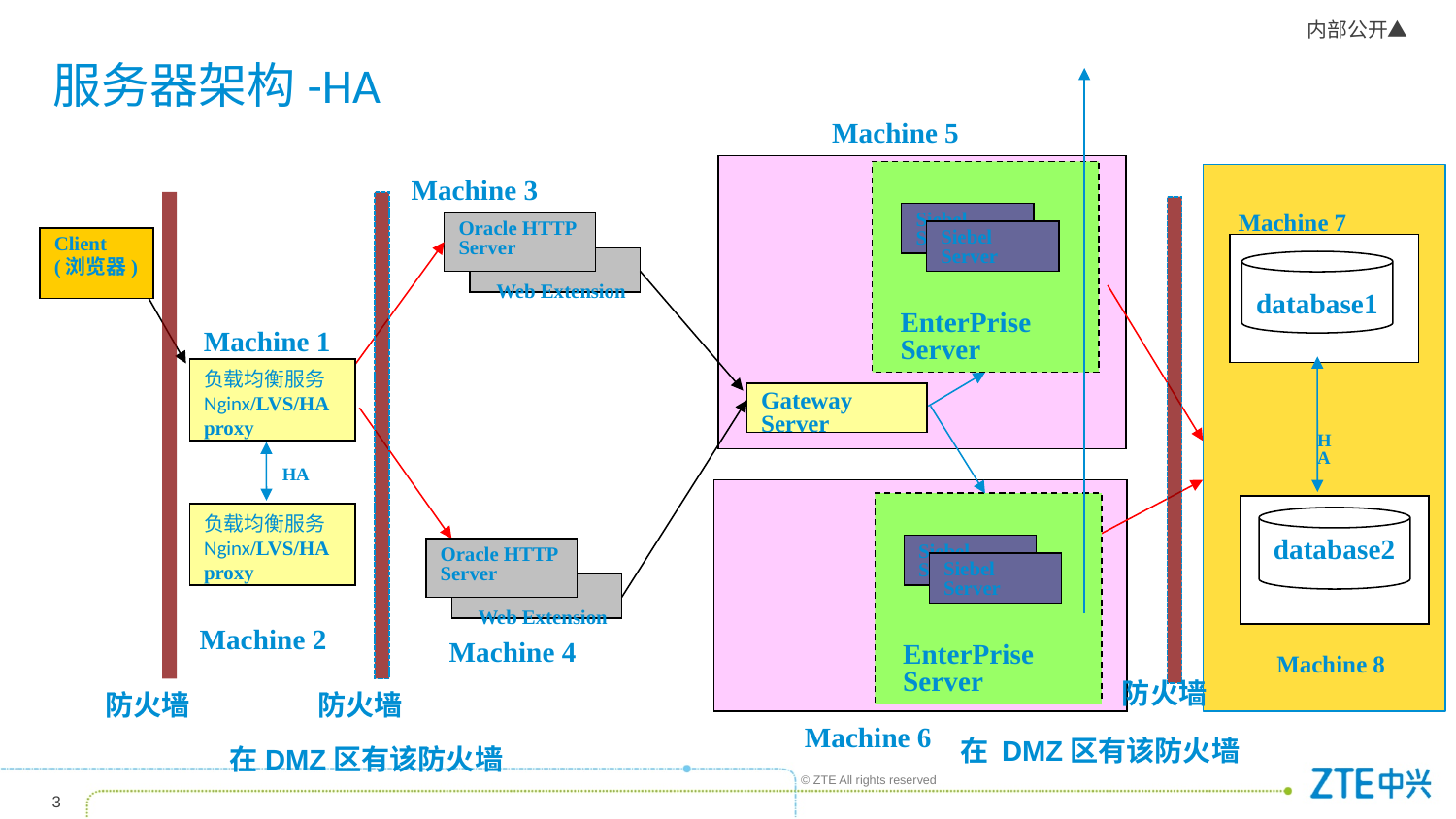

# 服务器架构-HA
Machine 5

Machine 3

防火墙

防火墙

Machine 7
Siebel Server
Oracle HTTP Server

Web Extension
Siebel Server
Client
(浏览器)

database1

EnterPrise Server
Machine 1

HA
负载均衡服务Nginx/LVS/HA proxy

Gateway Server

HA

Siebel Server
Siebel Server
EnterPrise Server

database2
Machine 8
负载均衡服务
Nginx/LVS/HA proxy

Oracle HTTP Server

Web Extension
Machine 2
Machine 4
防火墙
Machine 6
在 DMZ区有该防火墙
在DMZ区有该防火墙